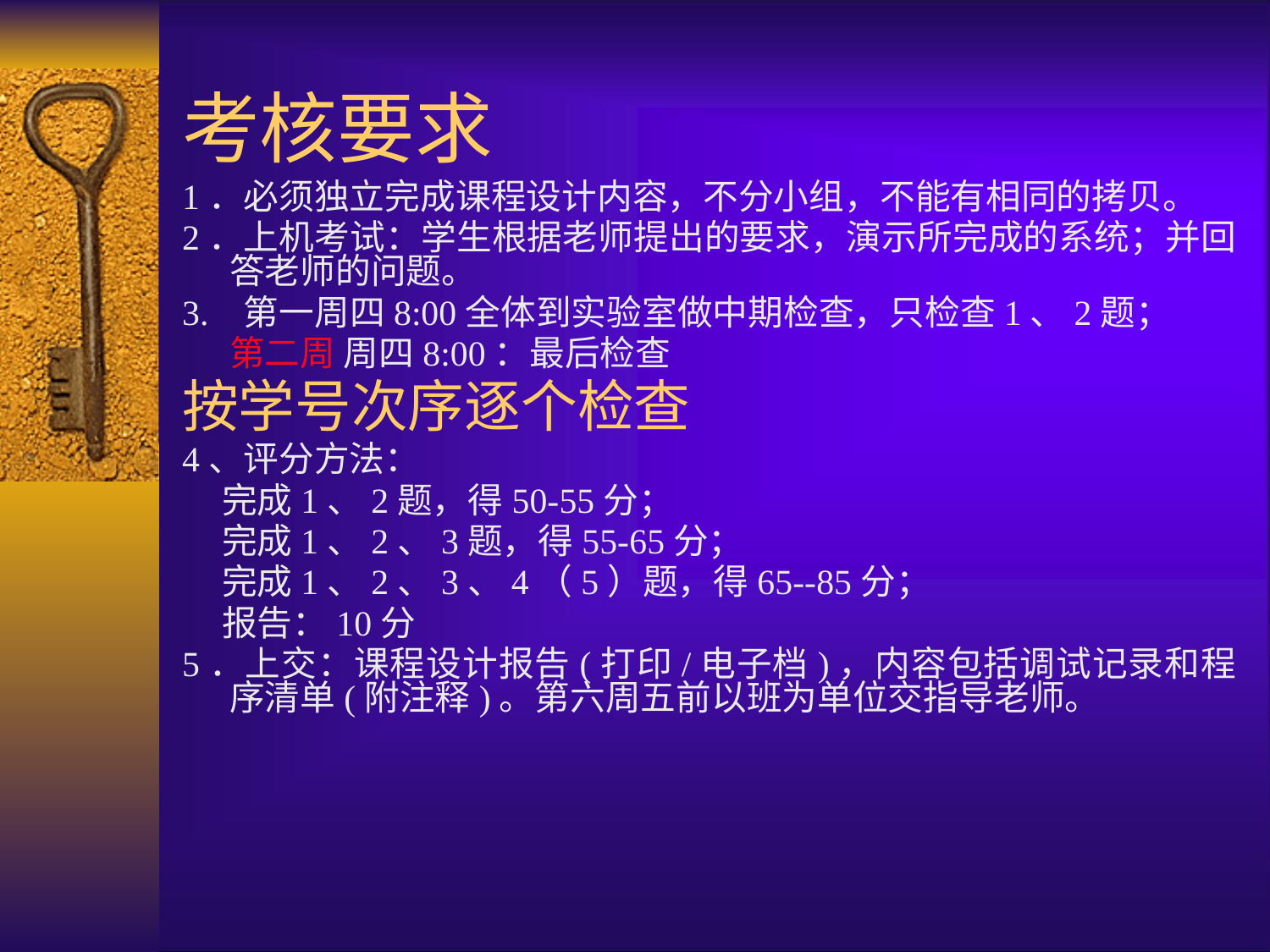

# 考核要求
1．必须独立完成课程设计内容，不分小组，不能有相同的拷贝。
2．上机考试：学生根据老师提出的要求，演示所完成的系统；并回答老师的问题。
3.   第一周四8:00全体到实验室做中期检查，只检查1、2题；
	第二周 周四8:00：最后检查
按学号次序逐个检查
4、评分方法：
    完成1、2题，得50-55分；
    完成1、2、3题，得55-65分；
    完成1、2、3、4（5）题，得65--85分；
    报告：10分
5．上交：课程设计报告(打印/电子档)，内容包括调试记录和程序清单(附注释)。第六周五前以班为单位交指导老师。